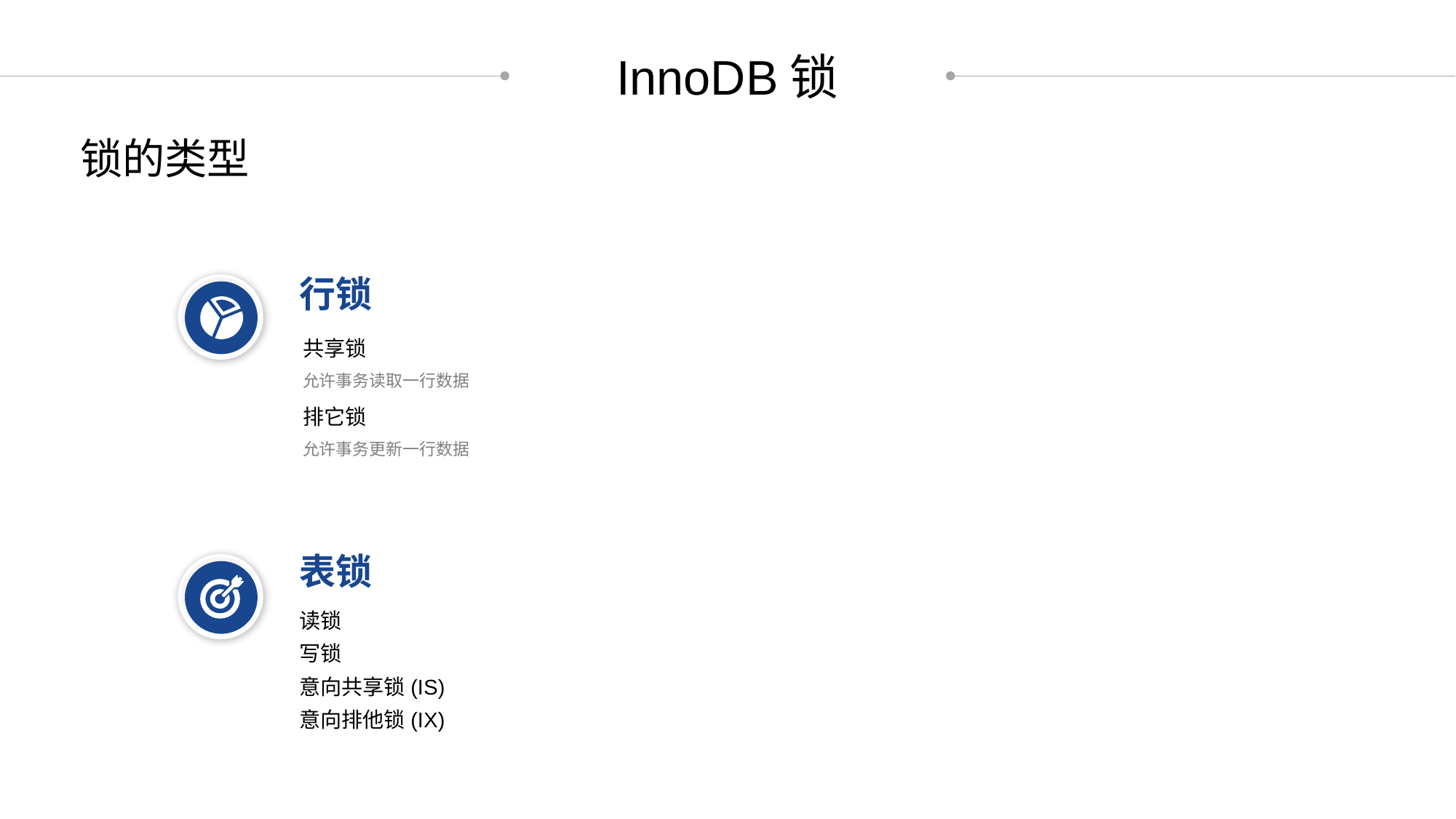

InnoDB锁
锁的类型
行锁
共享锁
允许事务读取一行数据
排它锁
允许事务更新一行数据

表锁
读锁
写锁
意向共享锁(IS)
意向排他锁(IX)